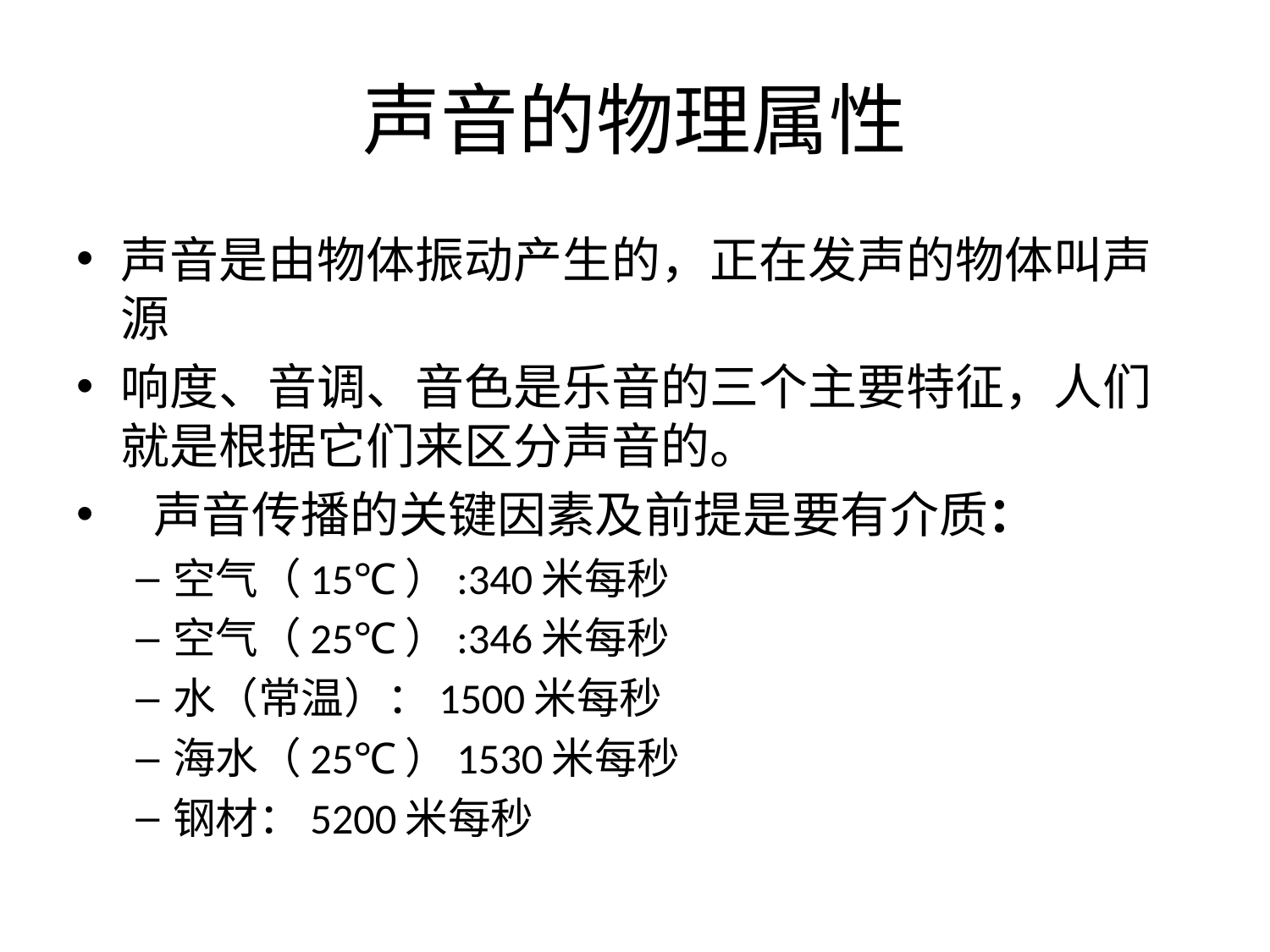

# 声音的物理属性
声音是由物体振动产生的，正在发声的物体叫声源
响度、音调、音色是乐音的三个主要特征，人们就是根据它们来区分声音的。
  声音传播的关键因素及前提是要有介质：
空气（15℃）:340米每秒
空气（25℃）:346米每秒
水（常温）：1500米每秒
海水（25℃）1530米每秒
钢材：5200米每秒